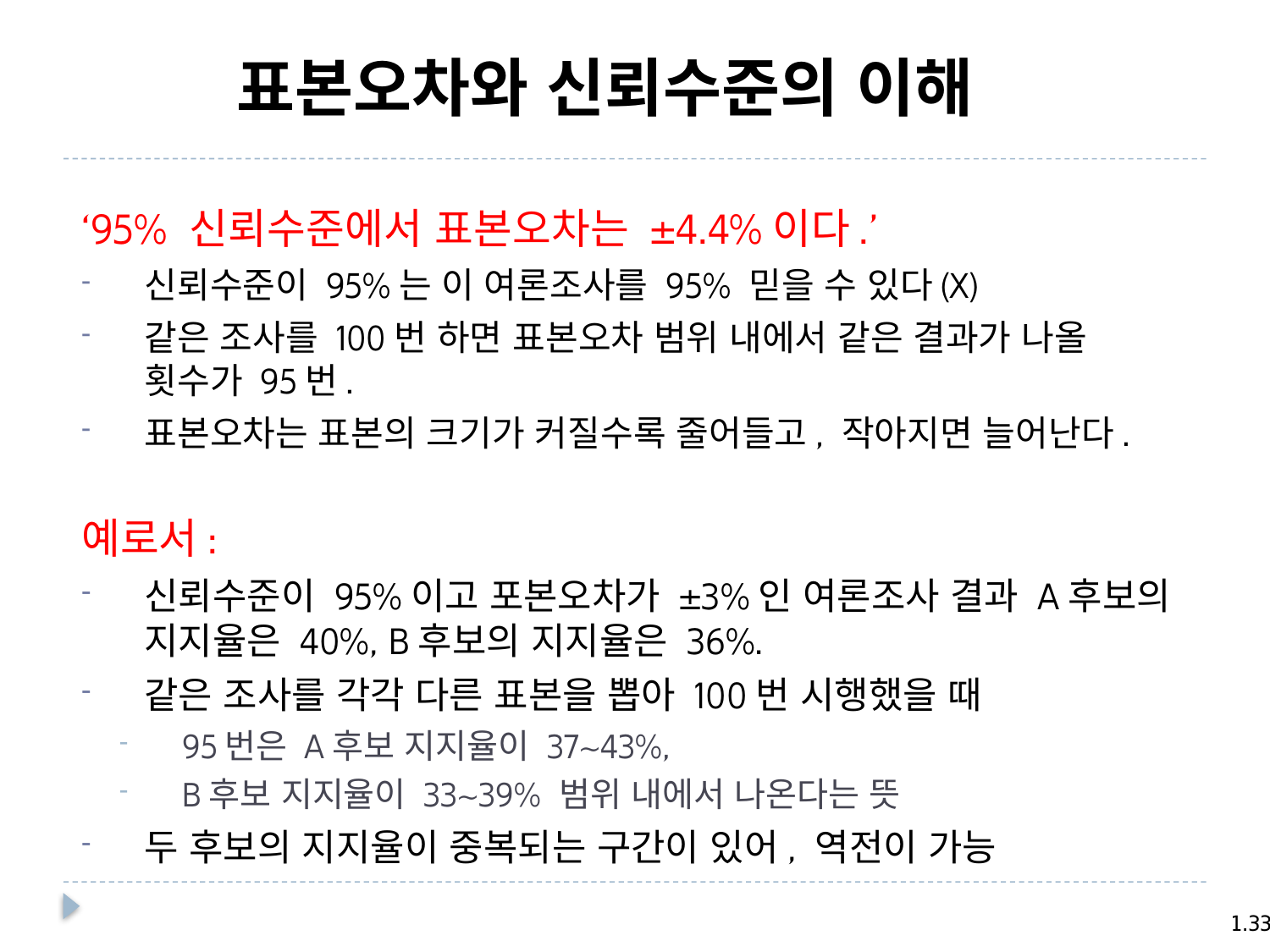

표본오차와 신뢰수준의 이해
‘95% 신뢰수준에서 표본오차는 ±4.4%이다.’
신뢰수준이 95%는 이 여론조사를 95% 믿을 수 있다(X)
같은 조사를 100번 하면 표본오차 범위 내에서 같은 결과가 나올 횟수가 95번.
표본오차는 표본의 크기가 커질수록 줄어들고, 작아지면 늘어난다.

예로서:
신뢰수준이 95%이고 포본오차가 ±3%인 여론조사 결과 A후보의 지지율은 40%, B후보의 지지율은 36%.
같은 조사를 각각 다른 표본을 뽑아 100번 시행했을 때
95번은 A후보 지지율이 37~43%,
B후보 지지율이 33~39% 범위 내에서 나온다는 뜻
두 후보의 지지율이 중복되는 구간이 있어, 역전이 가능

1.33